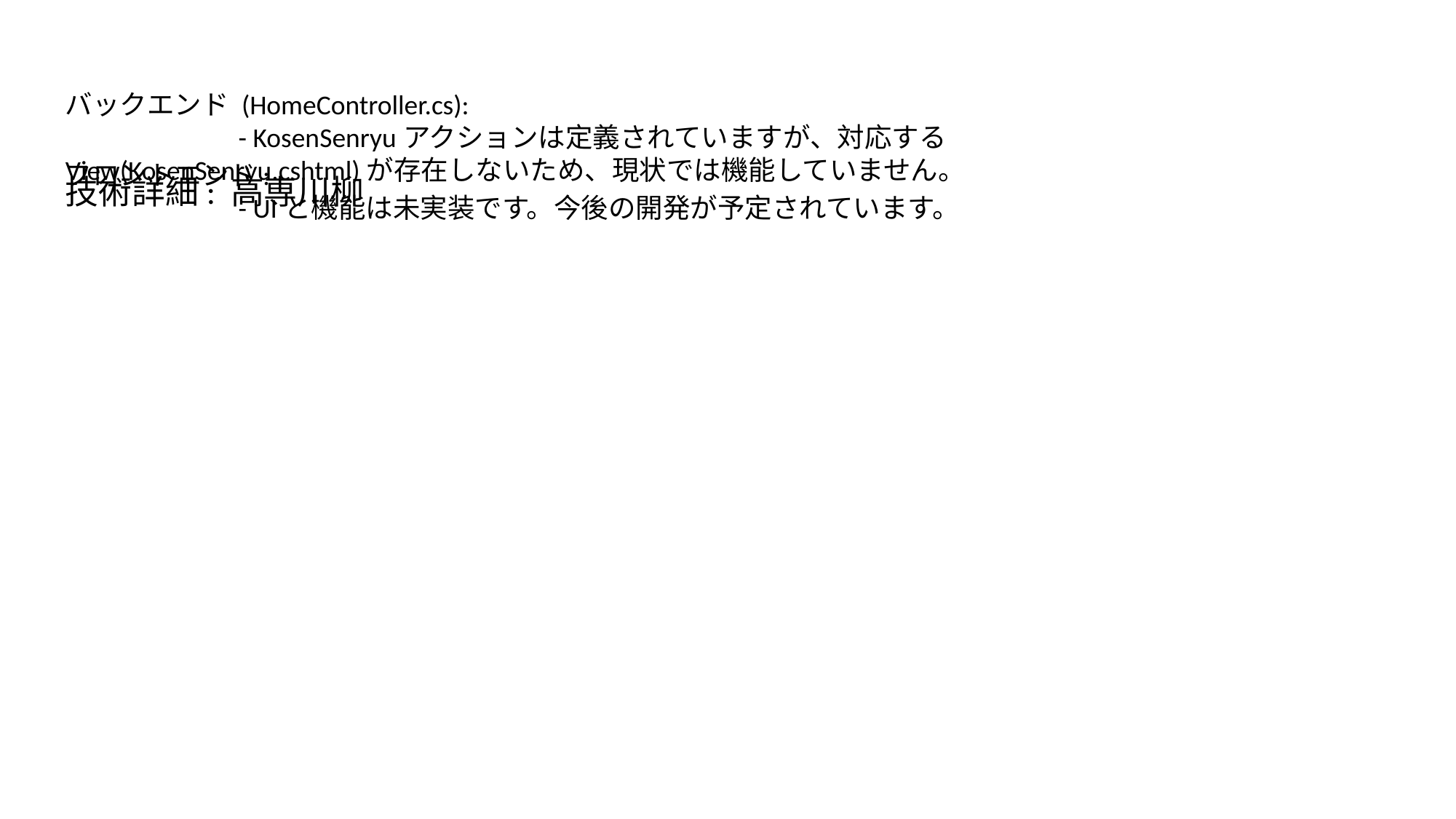

バックエンド (HomeController.cs):
                            - KosenSenryuアクションは定義されていますが、対応するView(KosenSenryu.cshtml)が存在しないため、現状では機能していません。
技術詳細: 高専川柳
フロントエンド:
                            - UIと機能は未実装です。今後の開発が予定されています。